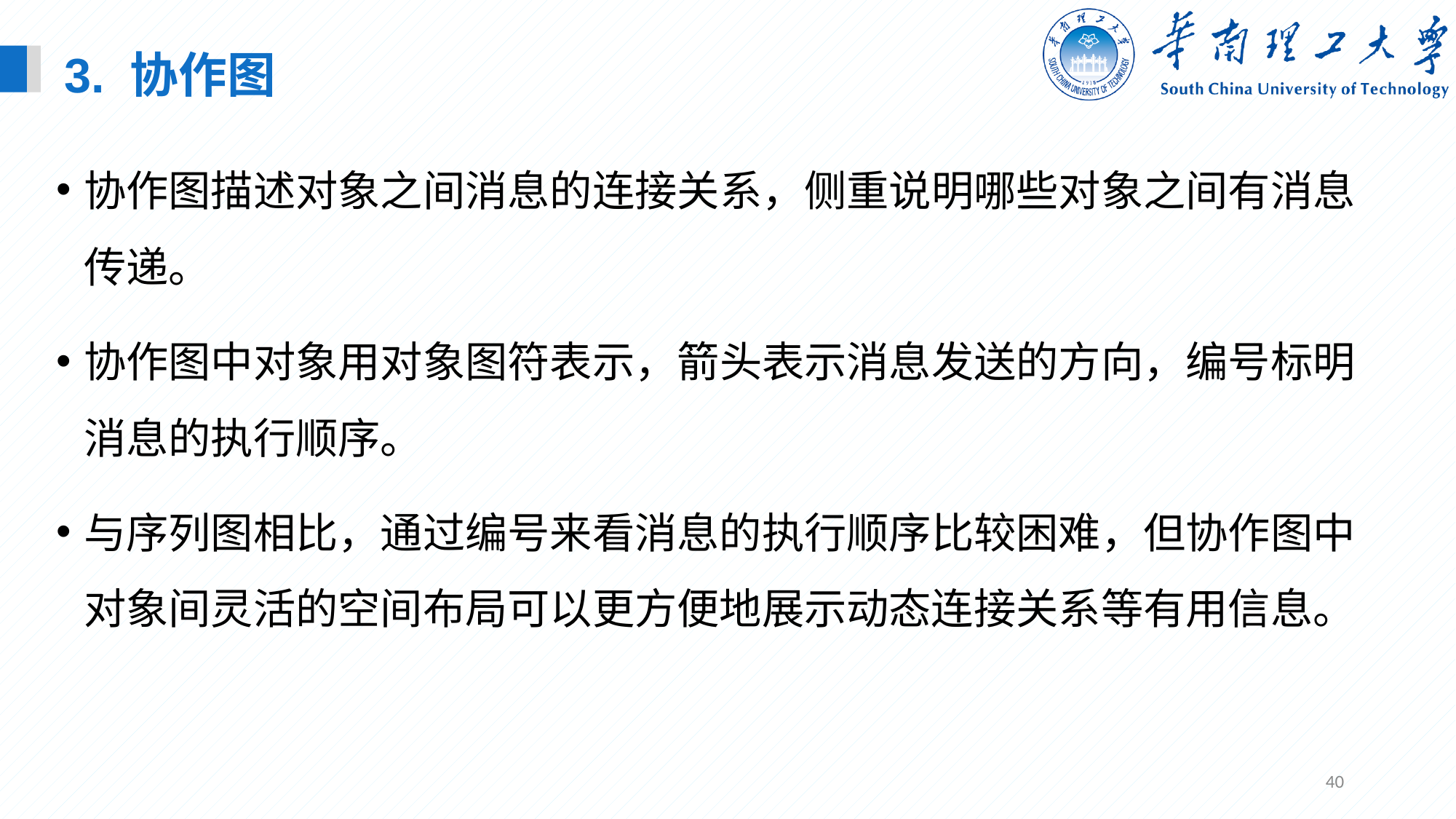

3. 协作图
协作图描述对象之间消息的连接关系，侧重说明哪些对象之间有消息传递。
协作图中对象用对象图符表示，箭头表示消息发送的方向，编号标明消息的执行顺序。
与序列图相比，通过编号来看消息的执行顺序比较困难，但协作图中对象间灵活的空间布局可以更方便地展示动态连接关系等有用信息。
40